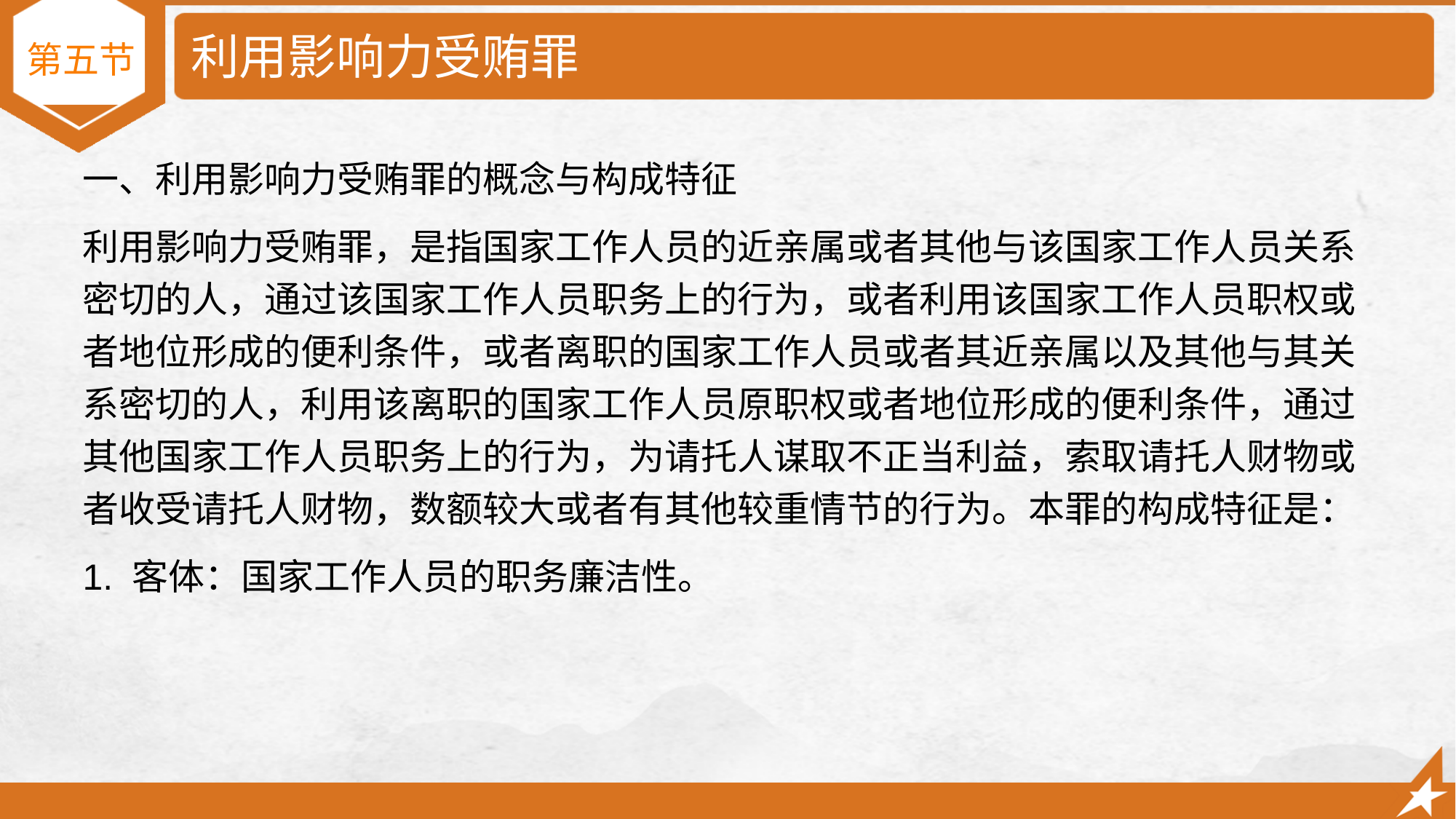

# 利用影响力受贿罪
第五节
一、利用影响力受贿罪的概念与构成特征
利用影响力受贿罪，是指国家工作人员的近亲属或者其他与该国家工作人员关系密切的人，通过该国家工作人员职务上的行为，或者利用该国家工作人员职权或者地位形成的便利条件，或者离职的国家工作人员或者其近亲属以及其他与其关系密切的人，利用该离职的国家工作人员原职权或者地位形成的便利条件，通过其他国家工作人员职务上的行为，为请托人谋取不正当利益，索取请托人财物或者收受请托人财物，数额较大或者有其他较重情节的行为。本罪的构成特征是：
1. 客体：国家工作人员的职务廉洁性。